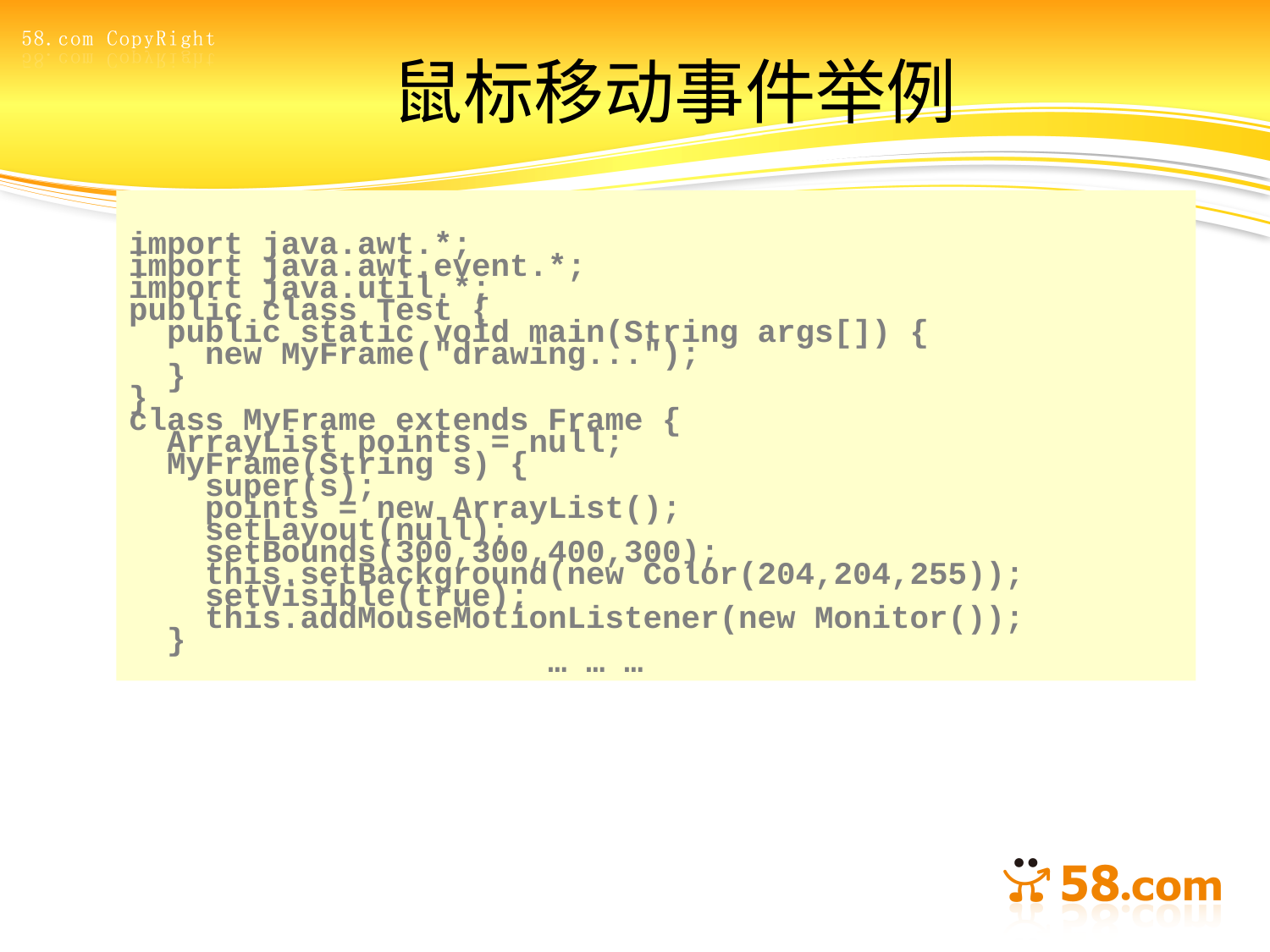

# 鼠标移动事件举例

import java.awt.*;
import java.awt.event.*;
import java.util.*;
public class Test {
  public static void main(String args[]) {
    new MyFrame("drawing...");
  }
}
class MyFrame extends Frame {
  ArrayList points = null;
  MyFrame(String s) {
    super(s);
    points = new ArrayList();
    setLayout(null);
    setBounds(300,300,400,300);
    this.setBackground(new Color(204,204,255));
    setVisible(true);
    this.addMouseMotionListener(new Monitor());
  }
                      … … …